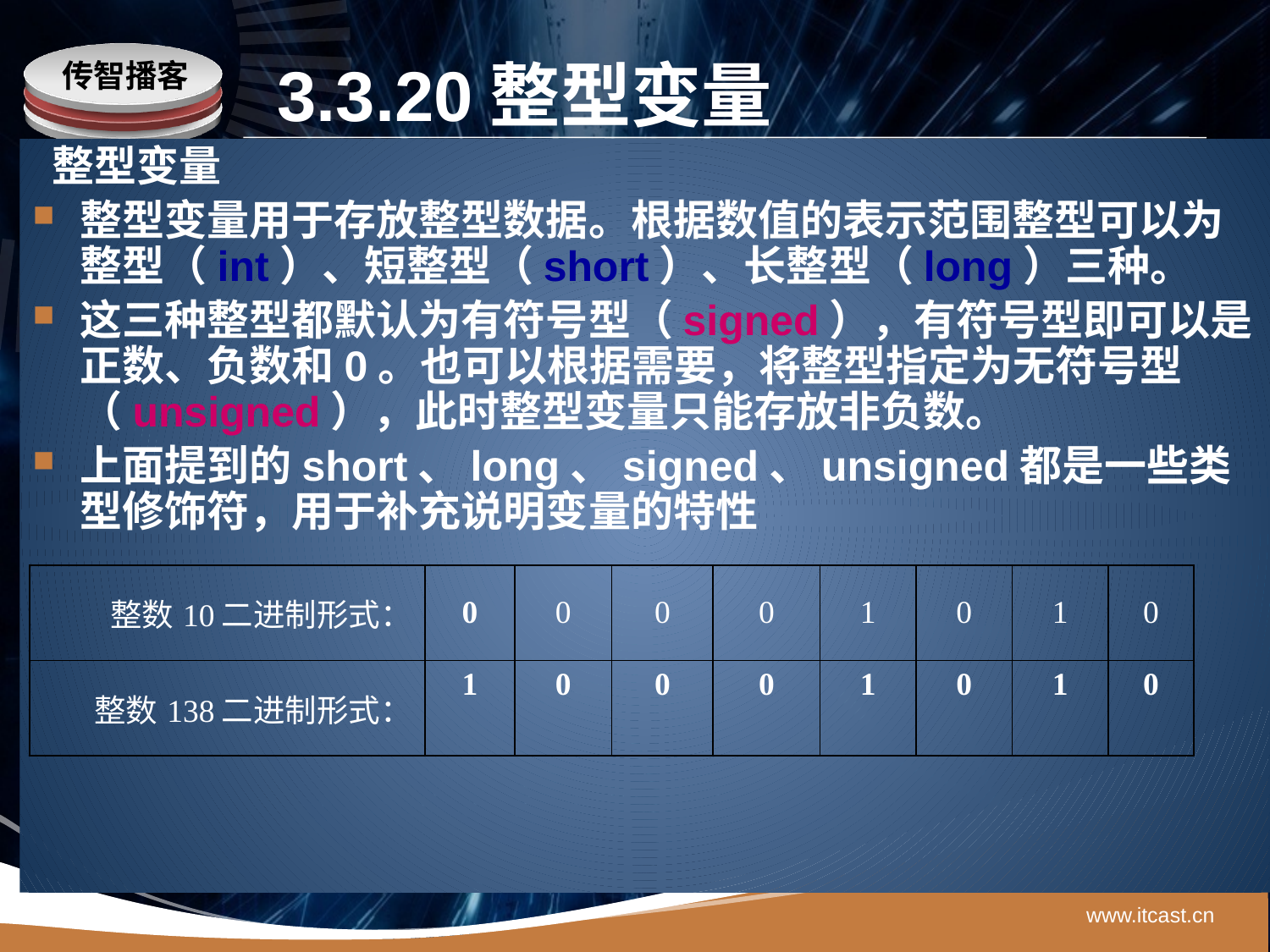

# 3.3.20整型变量
 整型变量
整型变量用于存放整型数据。根据数值的表示范围整型可以为整型（int）、短整型（short）、长整型（long）三种。
这三种整型都默认为有符号型（signed），有符号型即可以是正数、负数和0。也可以根据需要，将整型指定为无符号型（unsigned），此时整型变量只能存放非负数。
上面提到的short、long、signed、unsigned都是一些类型修饰符，用于补充说明变量的特性

| 整数10二进制形式： | 0 | 0 | 0 | 0 | 1 | 0 | 1 | 0 |
| --- | --- | --- | --- | --- | --- | --- | --- | --- |
| 整数138二进制形式： | 1 | 0 | 0 | 0 | 1 | 0 | 1 | 0 |
www.itcast.cn